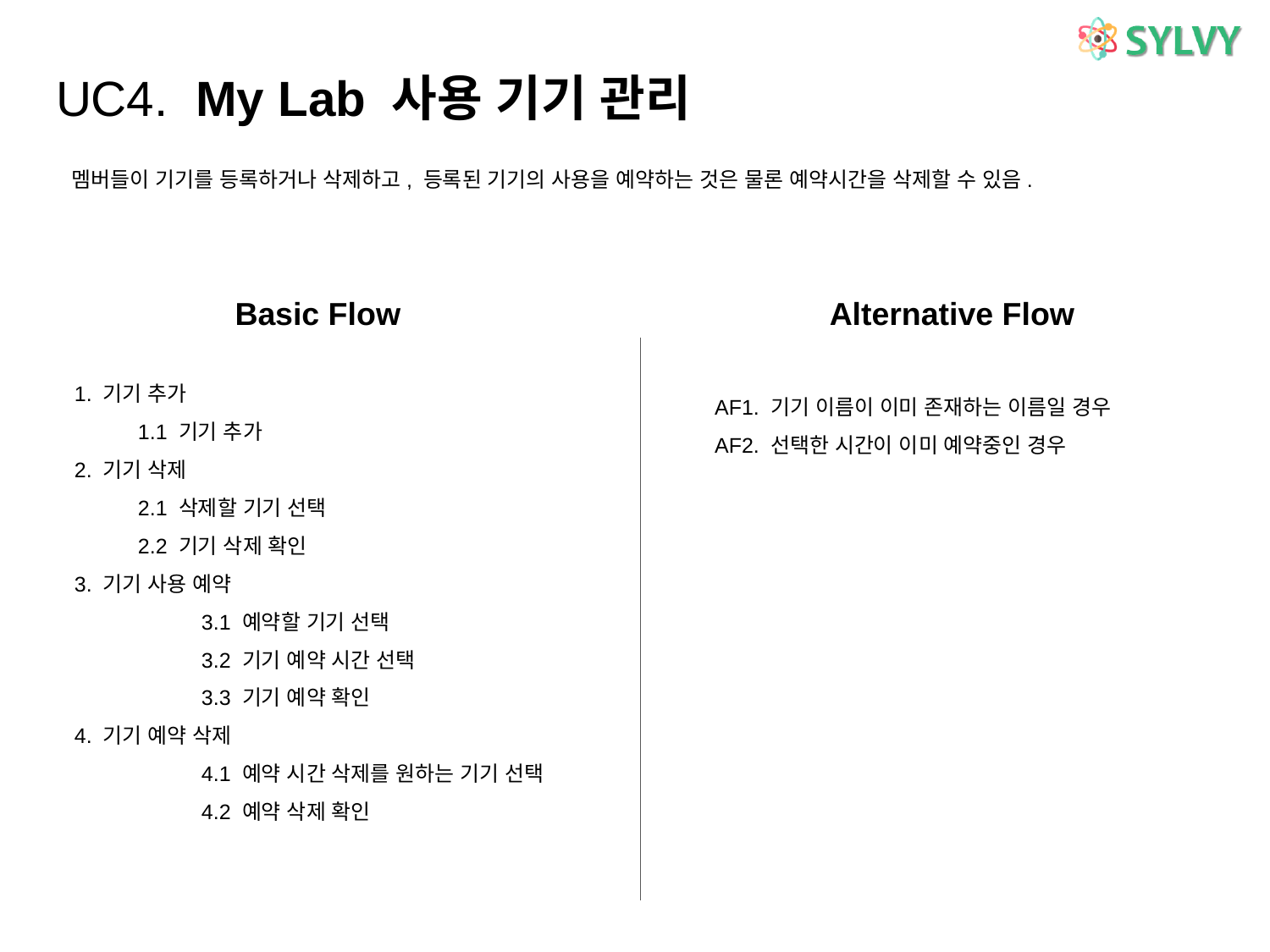

# UC4.  My Lab 사용 기기 관리
멤버들이 기기를 등록하거나 삭제하고, 등록된 기기의 사용을 예약하는 것은 물론 예약시간을 삭제할 수 있음.

Basic Flow

Alternative Flow

1. 기기 추가
1.1 기기 추가
2. 기기 삭제
2.1 삭제할 기기 선택
2.2 기기 삭제 확인
3. 기기 사용 예약
	3.1 예약할 기기 선택
	3.2 기기 예약 시간 선택
	3.3 기기 예약 확인
4. 기기 예약 삭제
	4.1 예약 시간 삭제를 원하는 기기 선택
	4.2 예약 삭제 확인
AF1. 기기 이름이 이미 존재하는 이름일 경우
AF2. 선택한 시간이 이미 예약중인 경우